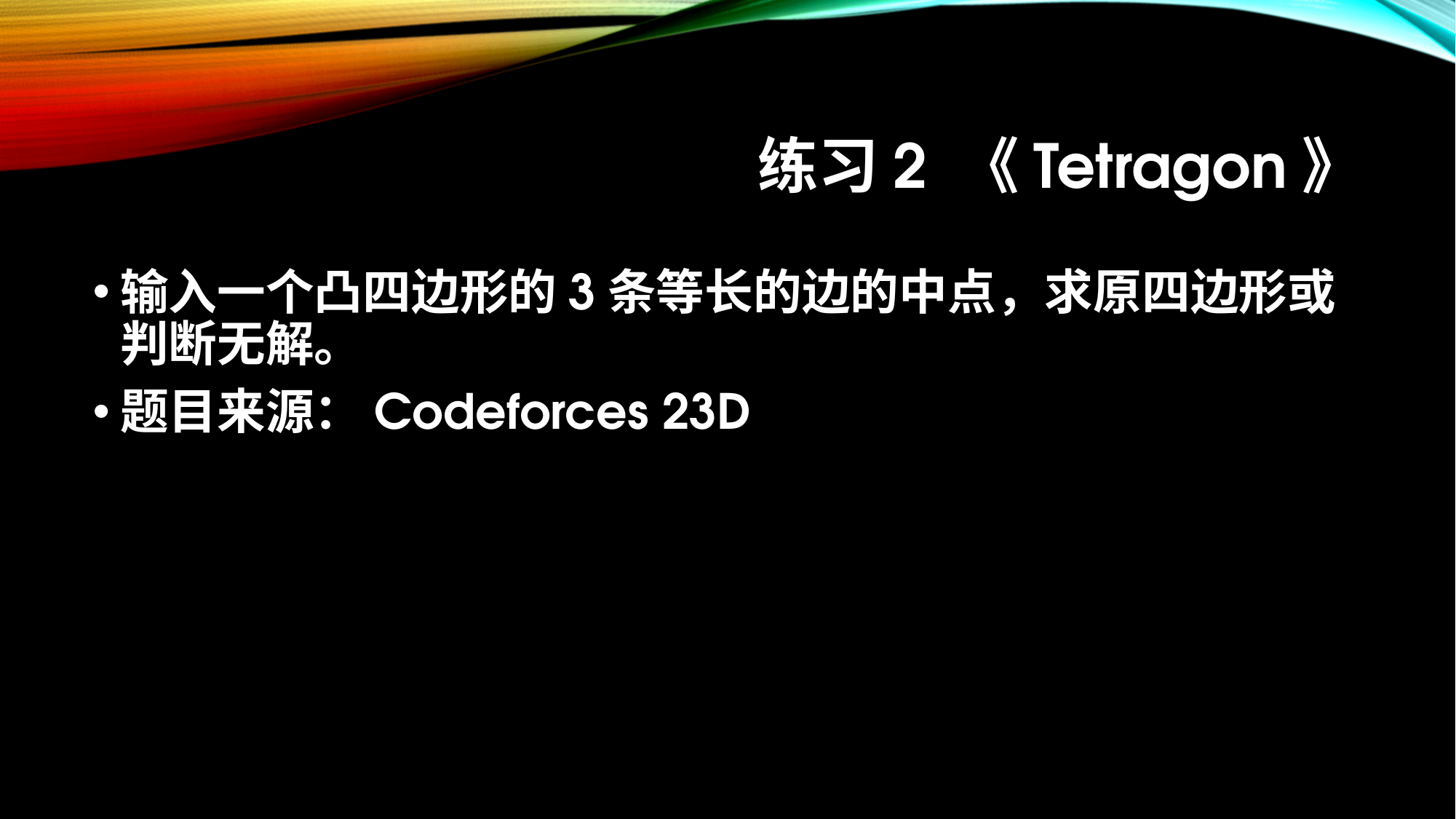

# 练习2 《Tetragon》
输入一个凸四边形的3条等长的边的中点，求原四边形或判断无解。
题目来源：Codeforces 23D